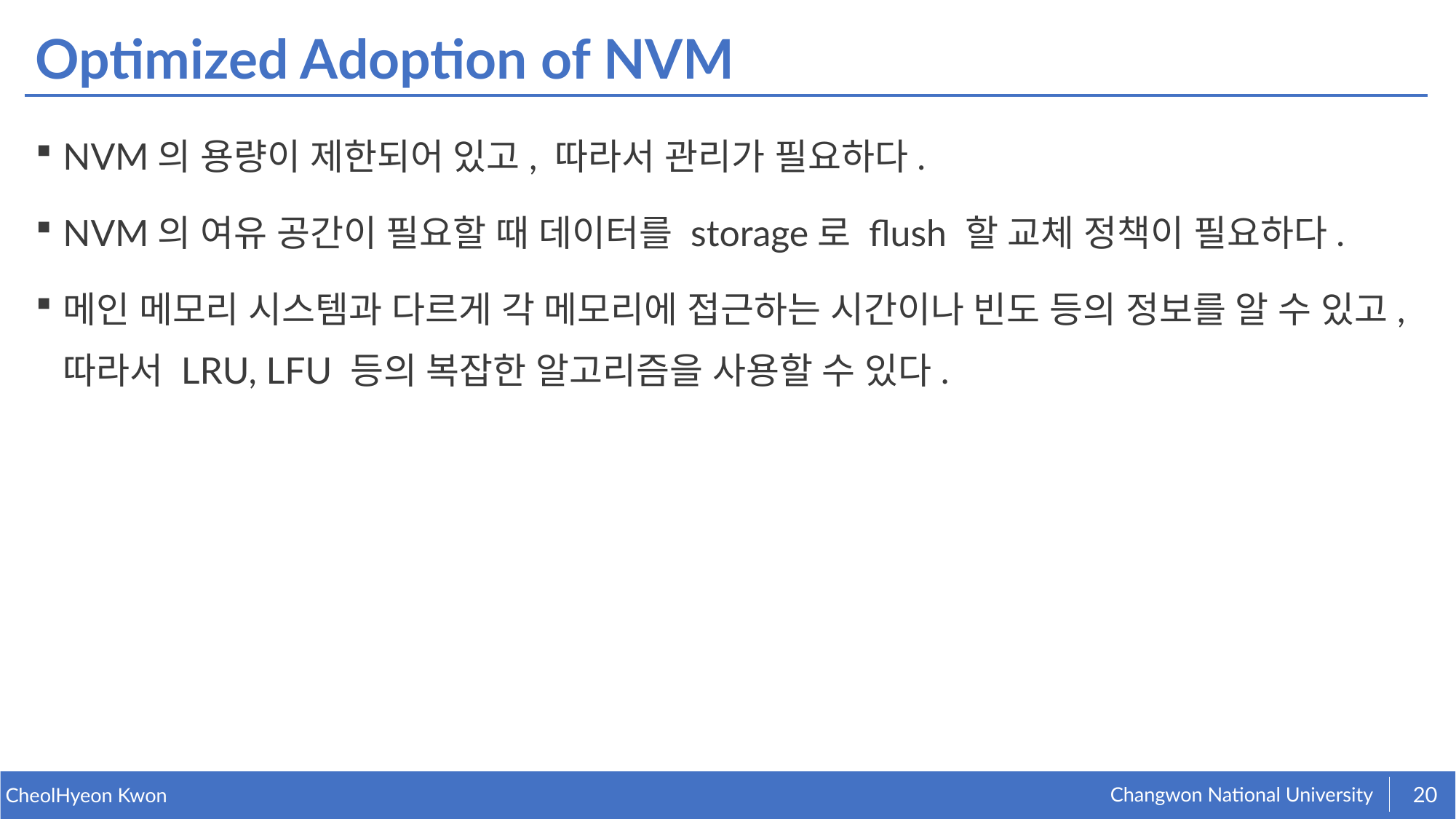

# Optimized Adoption of NVM
NVM의 용량이 제한되어 있고, 따라서 관리가 필요하다.
NVM의 여유 공간이 필요할 때 데이터를 storage로 flush 할 교체 정책이 필요하다.
메인 메모리 시스템과 다르게 각 메모리에 접근하는 시간이나 빈도 등의 정보를 알 수 있고, 따라서 LRU, LFU 등의 복잡한 알고리즘을 사용할 수 있다.
20